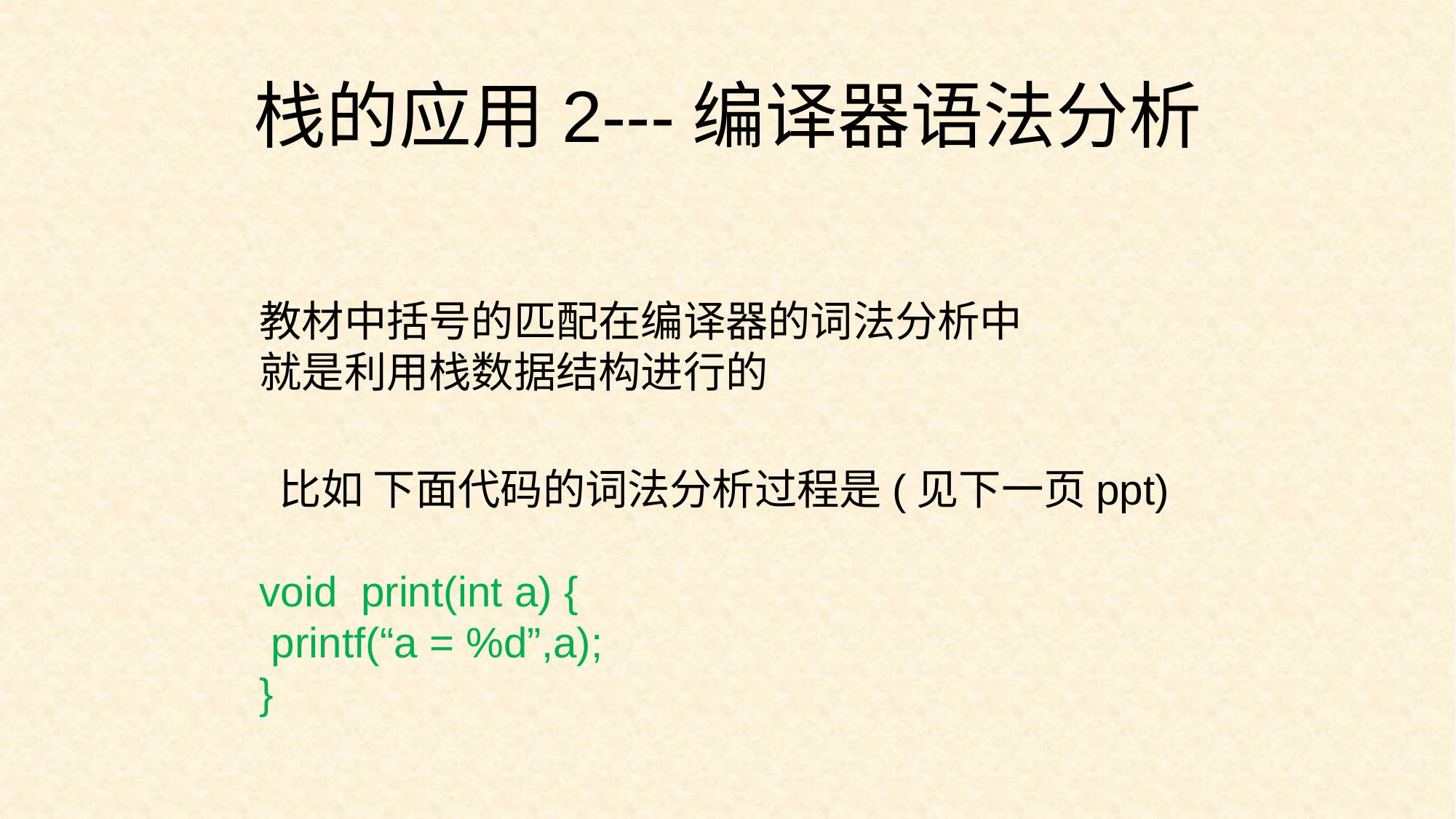

栈的应用2---编译器语法分析
教材中括号的匹配在编译器的词法分析中就是利用栈数据结构进行的
 比如 下面代码的词法分析过程是(见下一页ppt)

void  print(int a) {
 printf(“a = %d”,a);
}